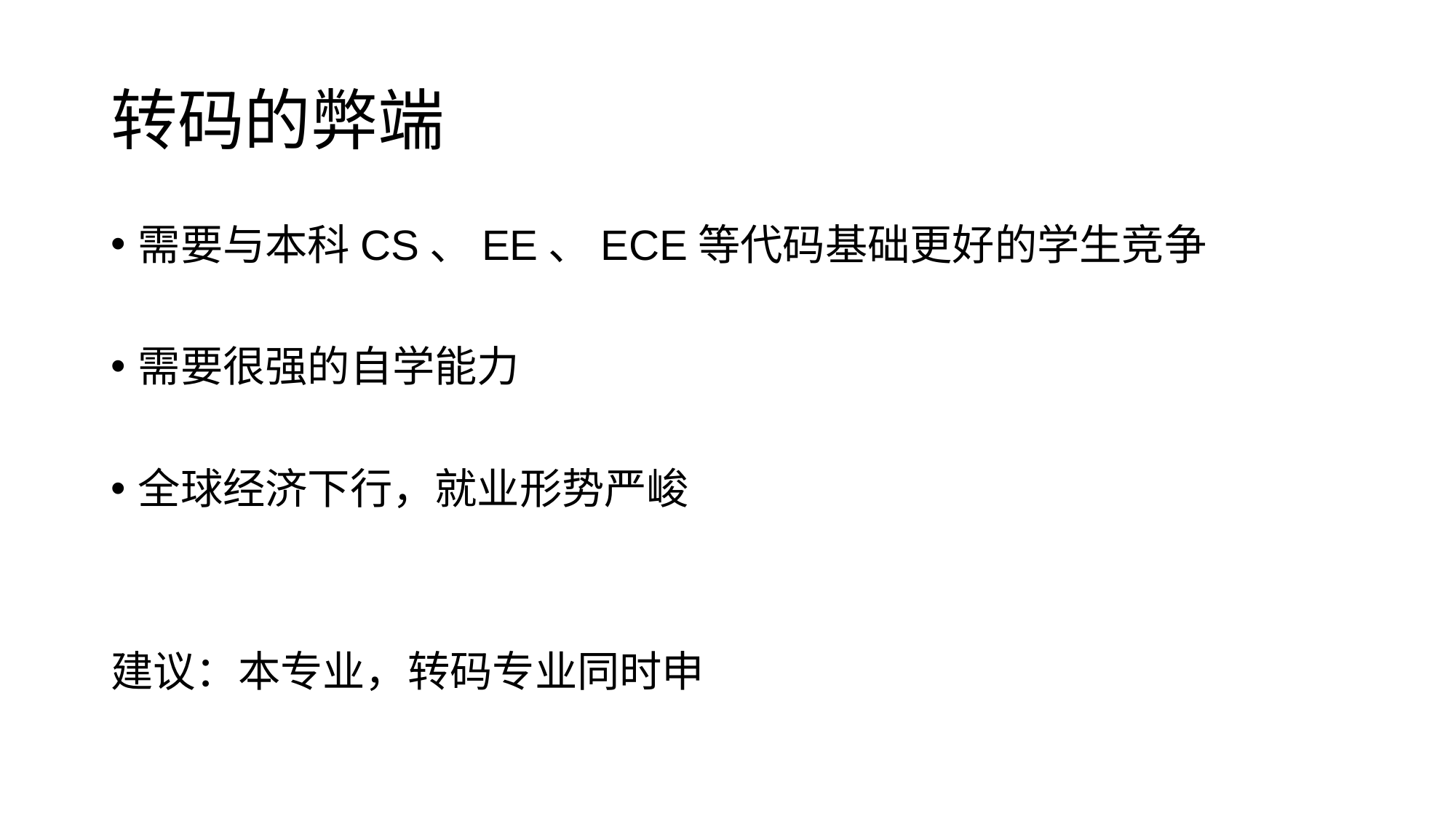

# 转码的弊端
需要与本科CS、EE、ECE等代码基础更好的学生竞争

需要很强的自学能力

全球经济下行，就业形势严峻

建议：本专业，转码专业同时申